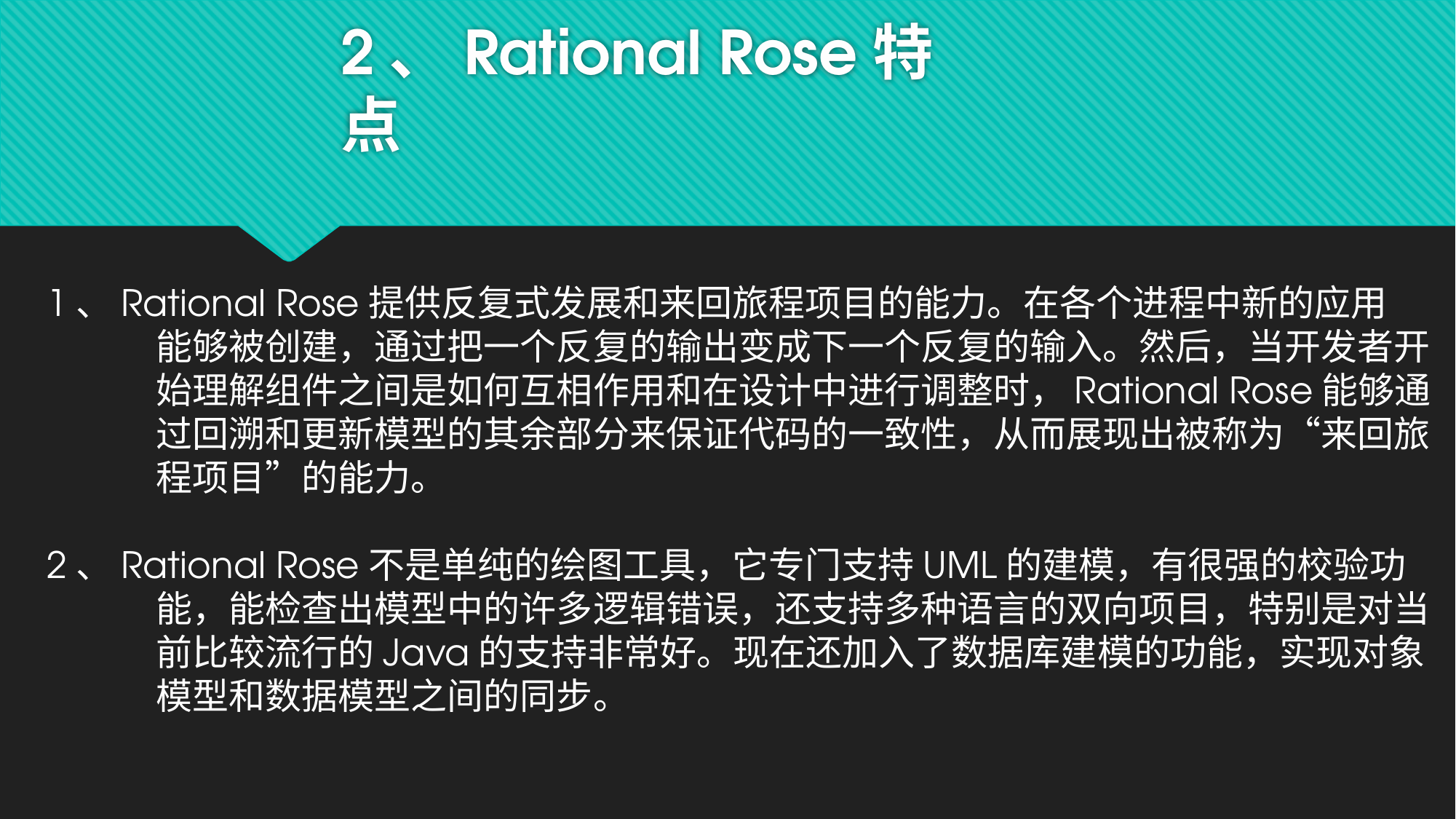

# 2、Rational Rose特点
1、Rational Rose提供反复式发展和来回旅程项目的能力。在各个进程中新的应用
	能够被创建，通过把一个反复的输出变成下一个反复的输入。然后，当开发者开
	始理解组件之间是如何互相作用和在设计中进行调整时，Rational Rose能够通
	过回溯和更新模型的其余部分来保证代码的一致性，从而展现出被称为“来回旅
	程项目”的能力。

2、Rational Rose不是单纯的绘图工具，它专门支持UML的建模，有很强的校验功
	能，能检查出模型中的许多逻辑错误，还支持多种语言的双向项目，特别是对当
	前比较流行的Java的支持非常好。现在还加入了数据库建模的功能，实现对象
	模型和数据模型之间的同步。